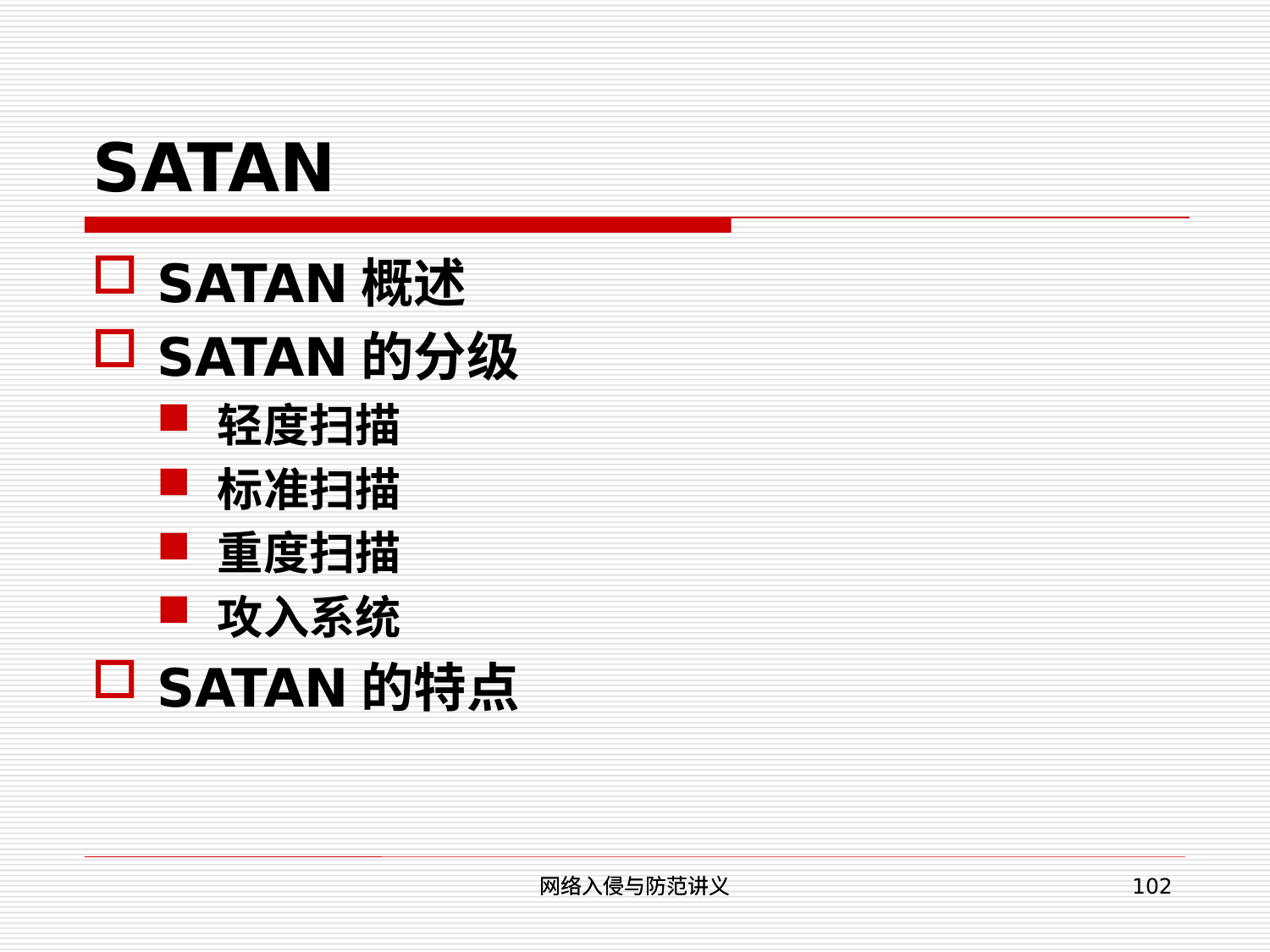

# SATAN
SATAN概述
SATAN的分级
轻度扫描
标准扫描
重度扫描
攻入系统
SATAN的特点

网络入侵与防范讲义
网络入侵与防范讲义
102
102